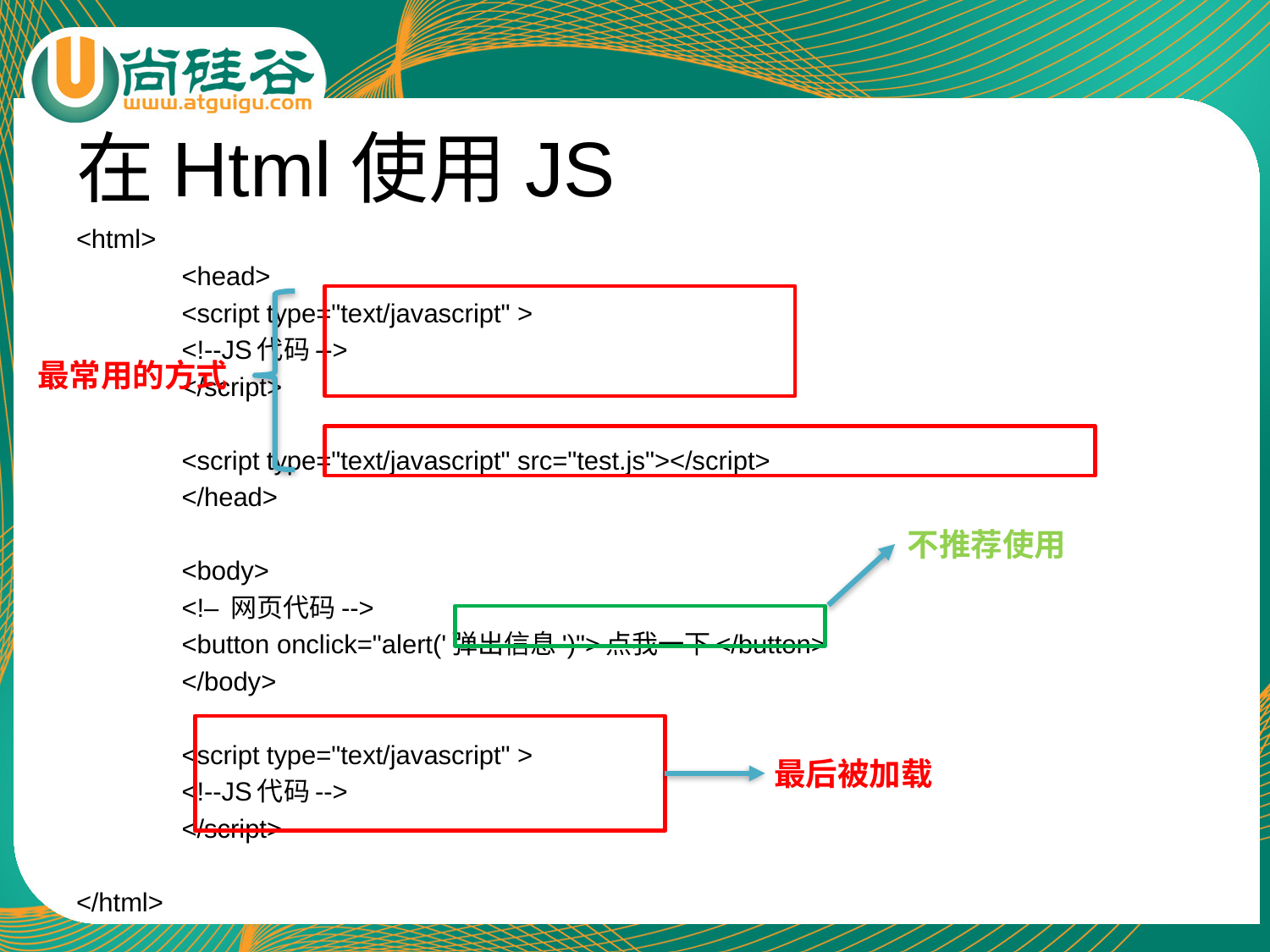

# 在Html使用JS
<html>
	<head>
		<script type="text/javascript" >
			<!--JS代码-->
		</script>

		<script type="text/javascript" src="test.js"></script>
	</head>

	<body>
		<!– 网页代码-->
		<button onclick="alert('弹出信息')">点我一下</button>
	</body>

	<script type="text/javascript" >
		<!--JS代码-->
	</script>

</html>

最常用的方式

不推荐使用

最后被加载